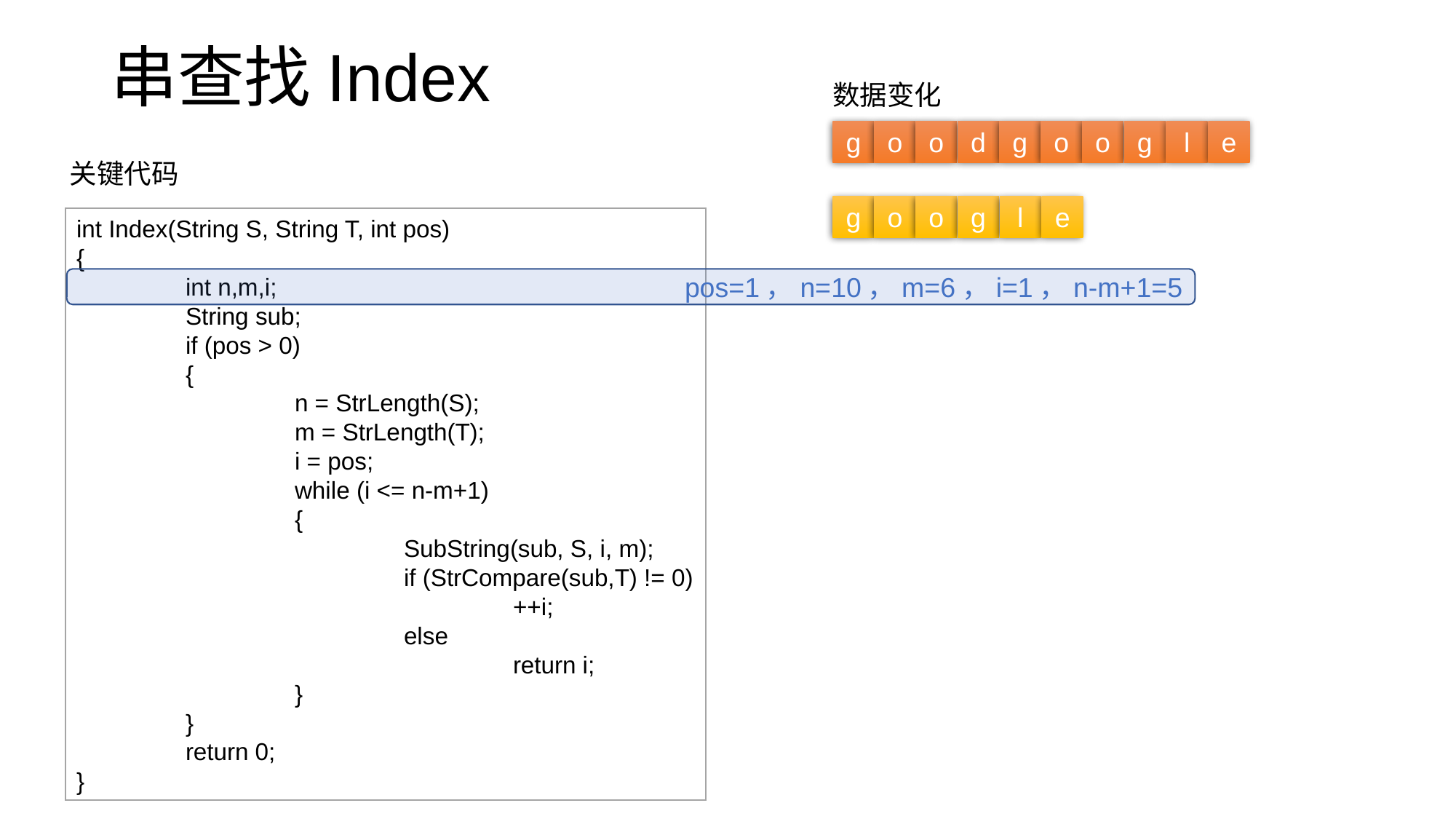

# 串查找Index
数据变化
g
o
o
d
g
o
o
g
l
e
关键代码
g
o
o
g
l
e
int Index(String S, String T, int pos)
{
	int n,m,i;
	String sub;
	if (pos > 0)
	{
		n = StrLength(S);
		m = StrLength(T);
		i = pos;
		while (i <= n-m+1)
		{
			SubString(sub, S, i, m);
			if (StrCompare(sub,T) != 0)
				++i;
			else
				return i;
		}
	}
	return 0;
}
pos=1，n=10，m=6，i=1，n-m+1=5